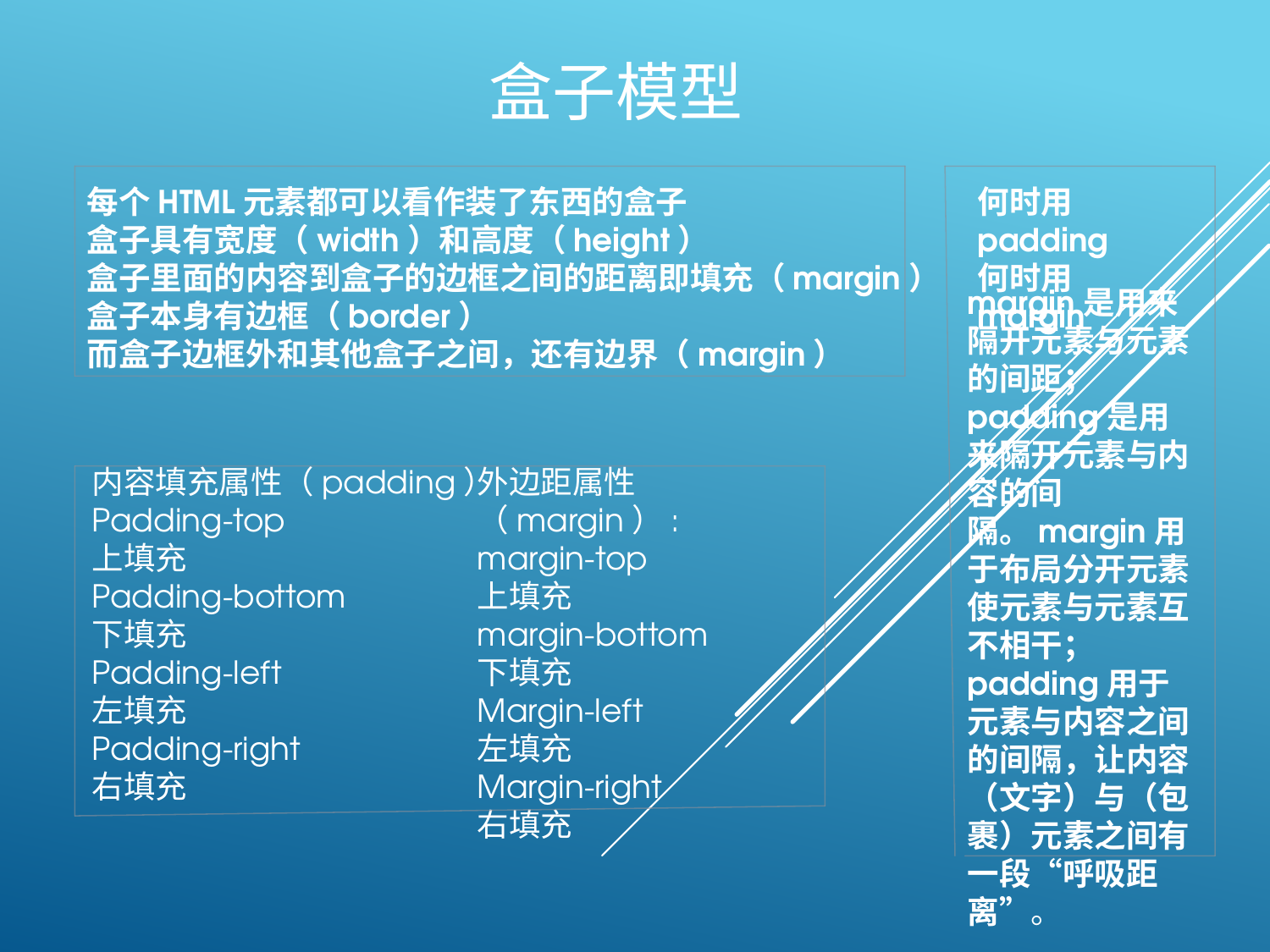

盒子模型
每个HTML元素都可以看作装了东西的盒子
盒子具有宽度（width）和高度（height）
盒子里面的内容到盒子的边框之间的距离即填充（margin）
盒子本身有边框（border）
而盒子边框外和其他盒子之间，还有边界（margin）

何时用padding
何时用margin

margin是用来隔开元素与元素的间距；padding是用来隔开元素与内容的间隔。margin用于布局分开元素使元素与元素互不相干；padding用于元素与内容之间的间隔，让内容（文字）与（包裹）元素之间有一段“呼吸距离”。
内容填充属性（padding）
Padding-top
上填充
Padding-bottom
下填充
Padding-left
左填充
Padding-right
右填充

外边距属性（margin）:
margin-top
上填充
margin-bottom
下填充
Margin-left
左填充
Margin-right
右填充